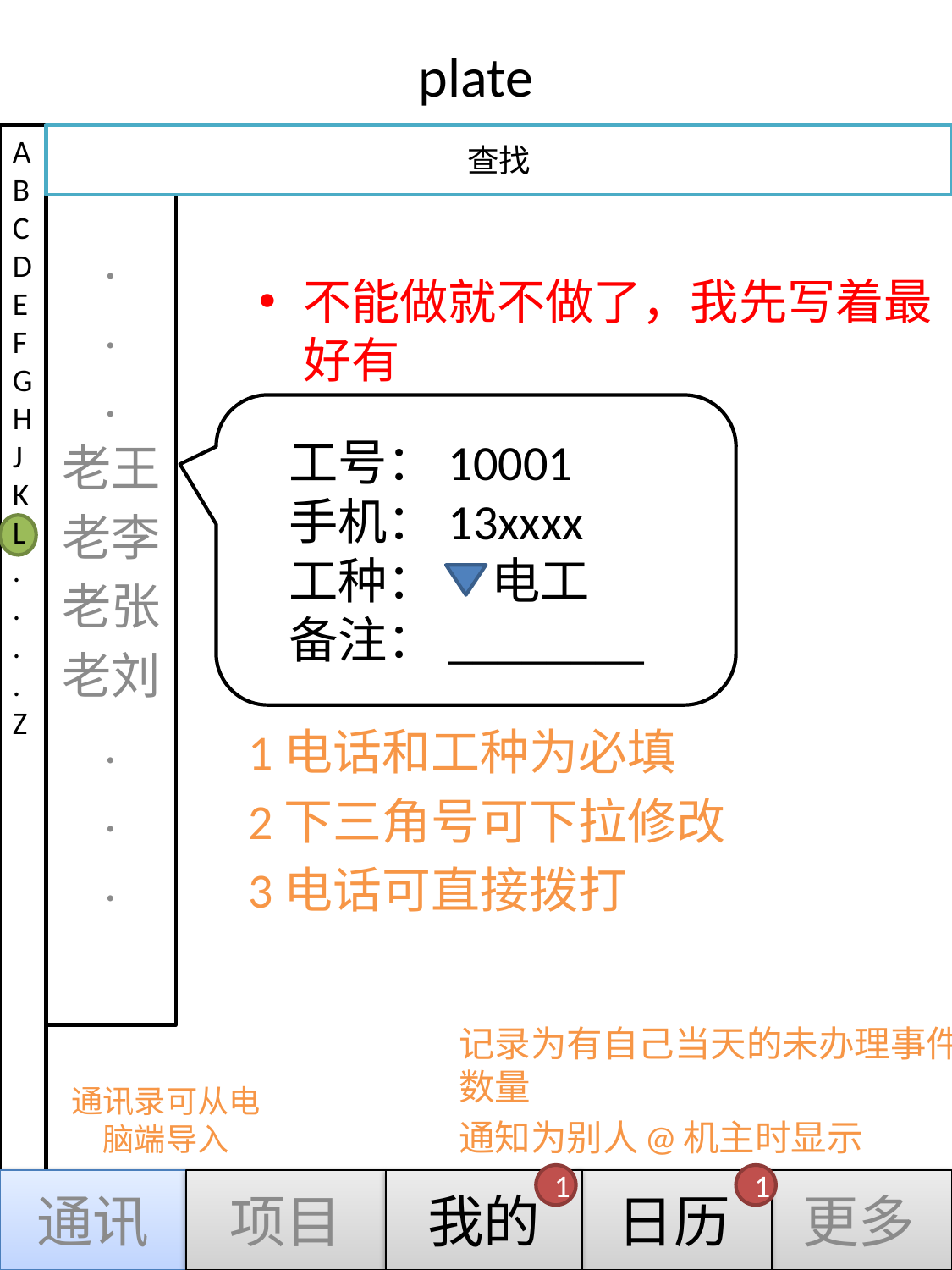

plate

A
B
C
D
E
F
G
H
J
K
L
.
.
.
.
Z
查找
.
.
.
老王
老李
老张
老刘
.
.
.

不能做就不做了，我先写着最好有

工号：10001
手机：13xxxx
工种：     电工
备注：________

1电话和工种为必填
2下三角号可下拉修改
3电话可直接拨打
记录为有自己当天的未办理事件数量
通知为别人@机主时显示

通讯录可从电脑端导入
1
1
通讯
项目
我的
日历
更多